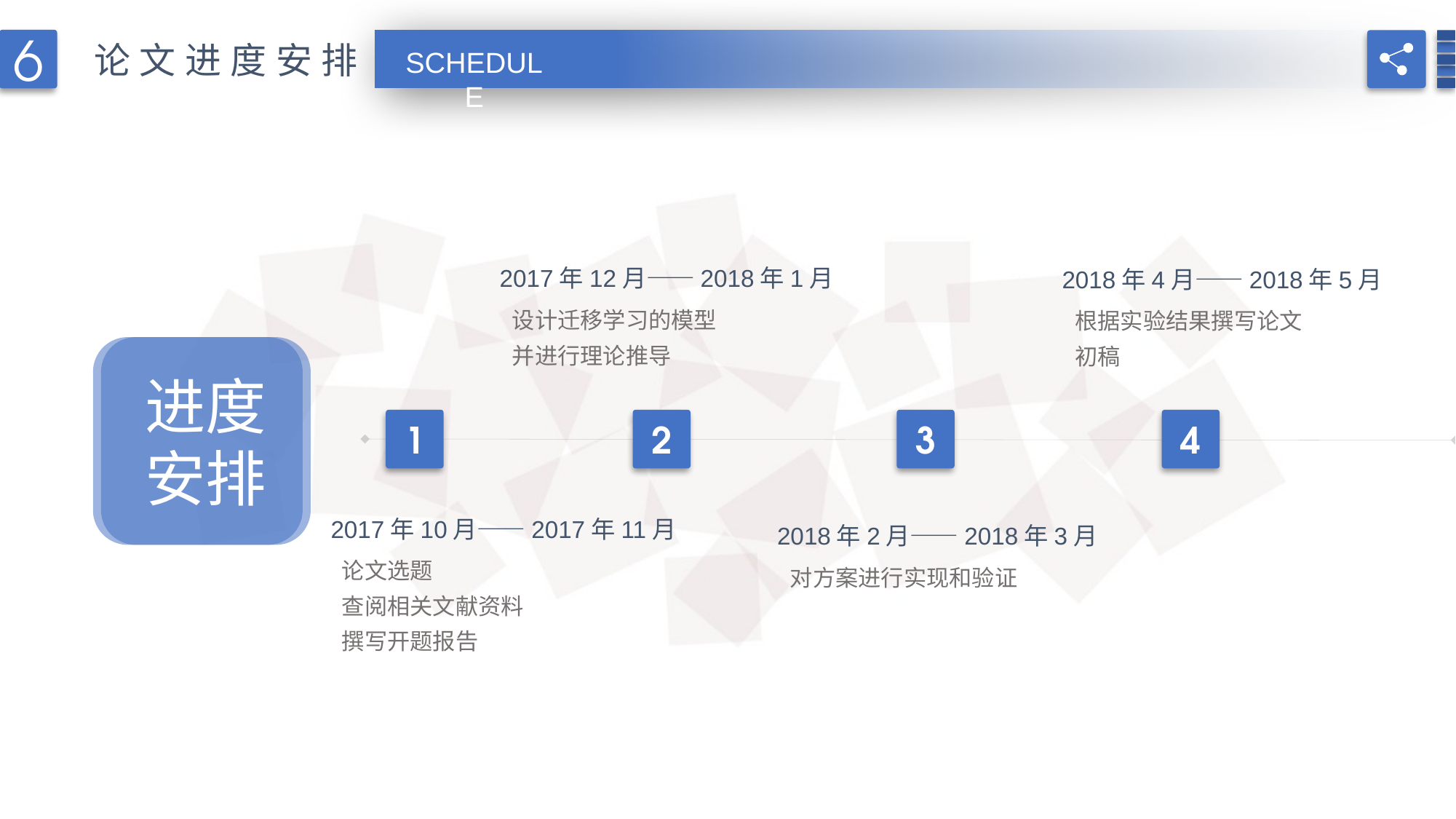

6

论文进度安排
SCHEDULE
2017年12月——2018年1月
设计迁移学习的模型
并进行理论推导
2018年4月——2018年5月
根据实验结果撰写论文初稿

进度
安排
1
2
3
4
2017年10月——2017年11月
论文选题
查阅相关文献资料
撰写开题报告
2018年2月——2018年3月
对方案进行实现和验证